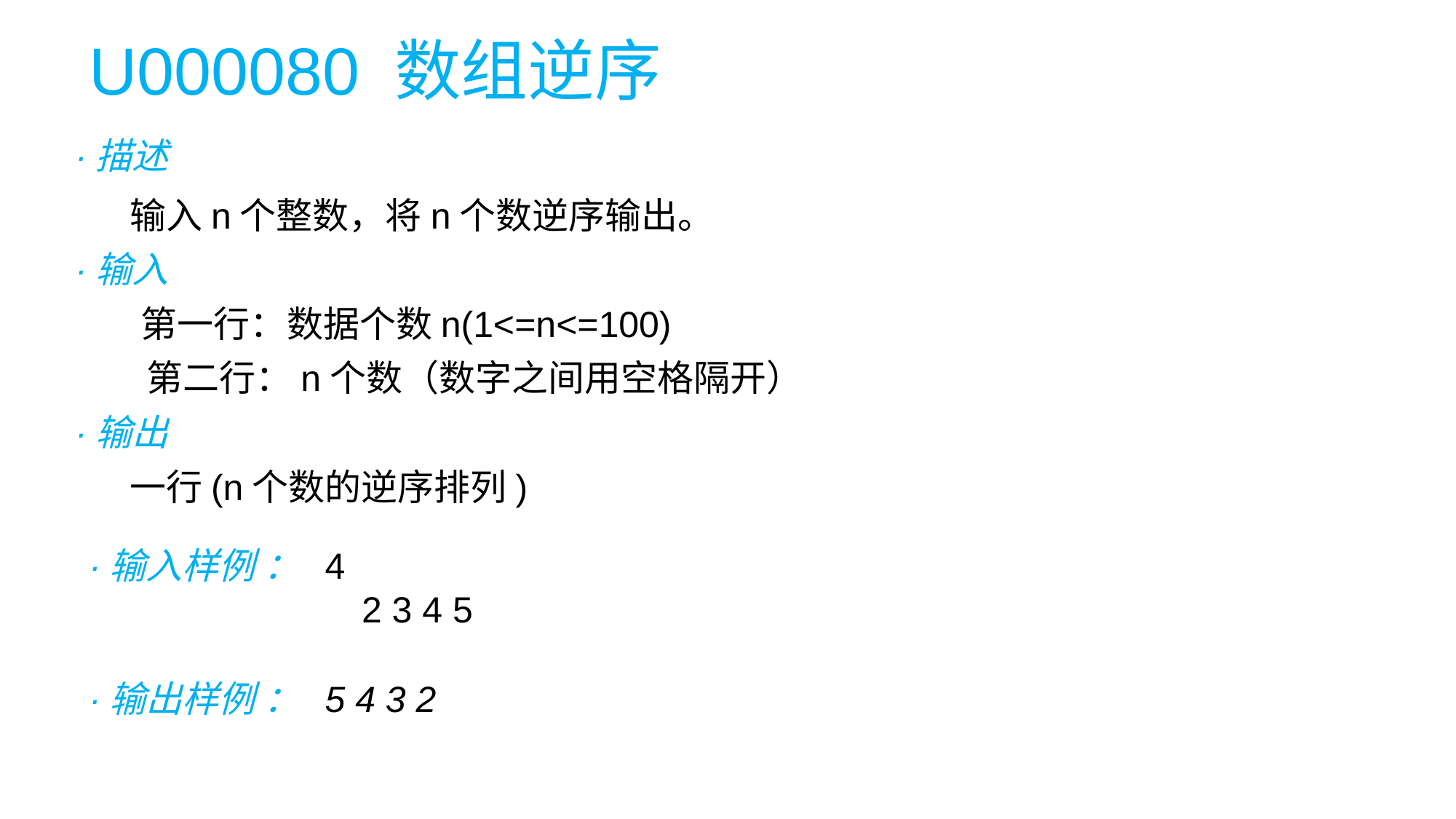

# U000080 数组逆序
·描述
输入n个整数，将n个数逆序输出。
·输入
       第一行：数据个数n(1<=n<=100)
 第二行：n个数（数字之间用空格隔开）
·输出
一行(n个数的逆序排列)
·输入样例 ：  4
2 3 4 5
·输出样例 ：  5 4 3 2